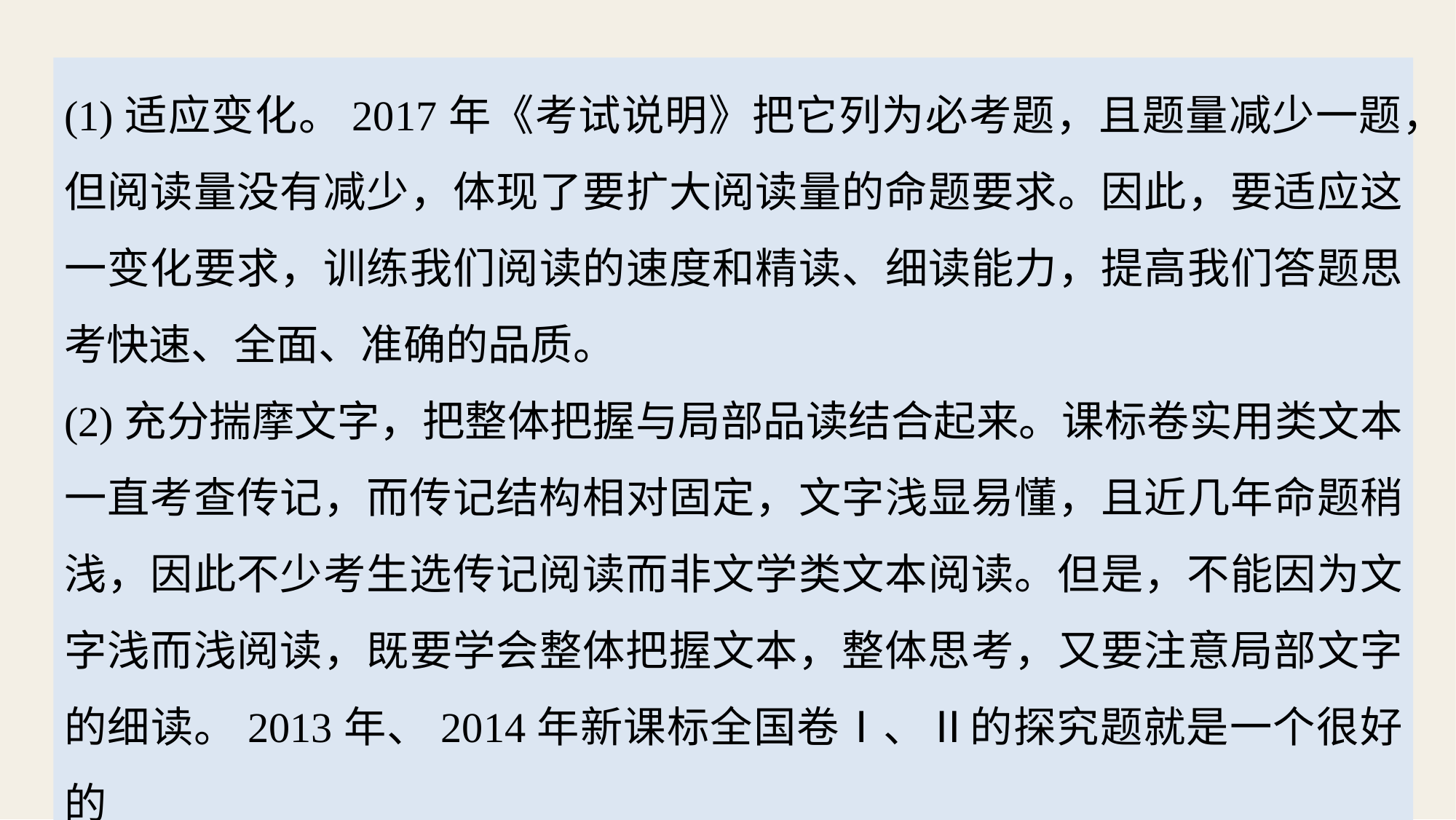

(1)适应变化。2017年《考试说明》把它列为必考题，且题量减少一题，但阅读量没有减少，体现了要扩大阅读量的命题要求。因此，要适应这一变化要求，训练我们阅读的速度和精读、细读能力，提高我们答题思考快速、全面、准确的品质。
(2)充分揣摩文字，把整体把握与局部品读结合起来。课标卷实用类文本一直考查传记，而传记结构相对固定，文字浅显易懂，且近几年命题稍浅，因此不少考生选传记阅读而非文学类文本阅读。但是，不能因为文字浅而浅阅读，既要学会整体把握文本，整体思考，又要注意局部文字的细读。2013年、2014年新课标全国卷Ⅰ、Ⅱ的探究题就是一个很好的